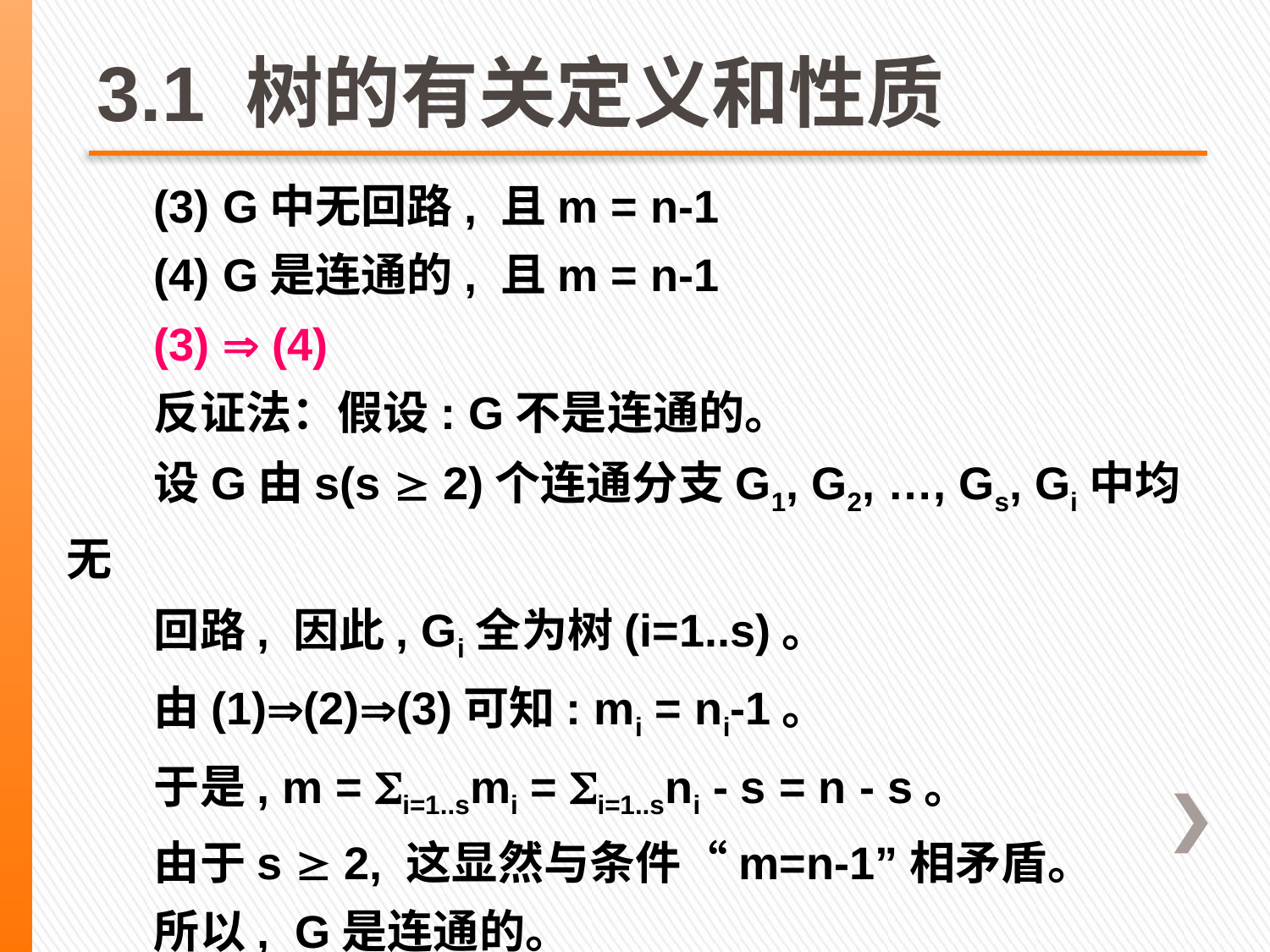

# 3.1 树的有关定义和性质
(3) G中无回路, 且m = n-1
(4) G是连通的, 且m = n-1
(3) ⇒ (4)
反证法：假设: G不是连通的。
设G由s(s ≥ 2)个连通分支G1, G2, …, Gs, Gi中均无
回路, 因此, Gi全为树(i=1..s)。
由(1)⇒(2)⇒(3)可知: mi = ni-1。
于是, m = Σi=1..smi = Σi=1..sni - s = n - s。
由于s ≥ 2, 这显然与条件“m=n-1”相矛盾。
所以,  G是连通的。